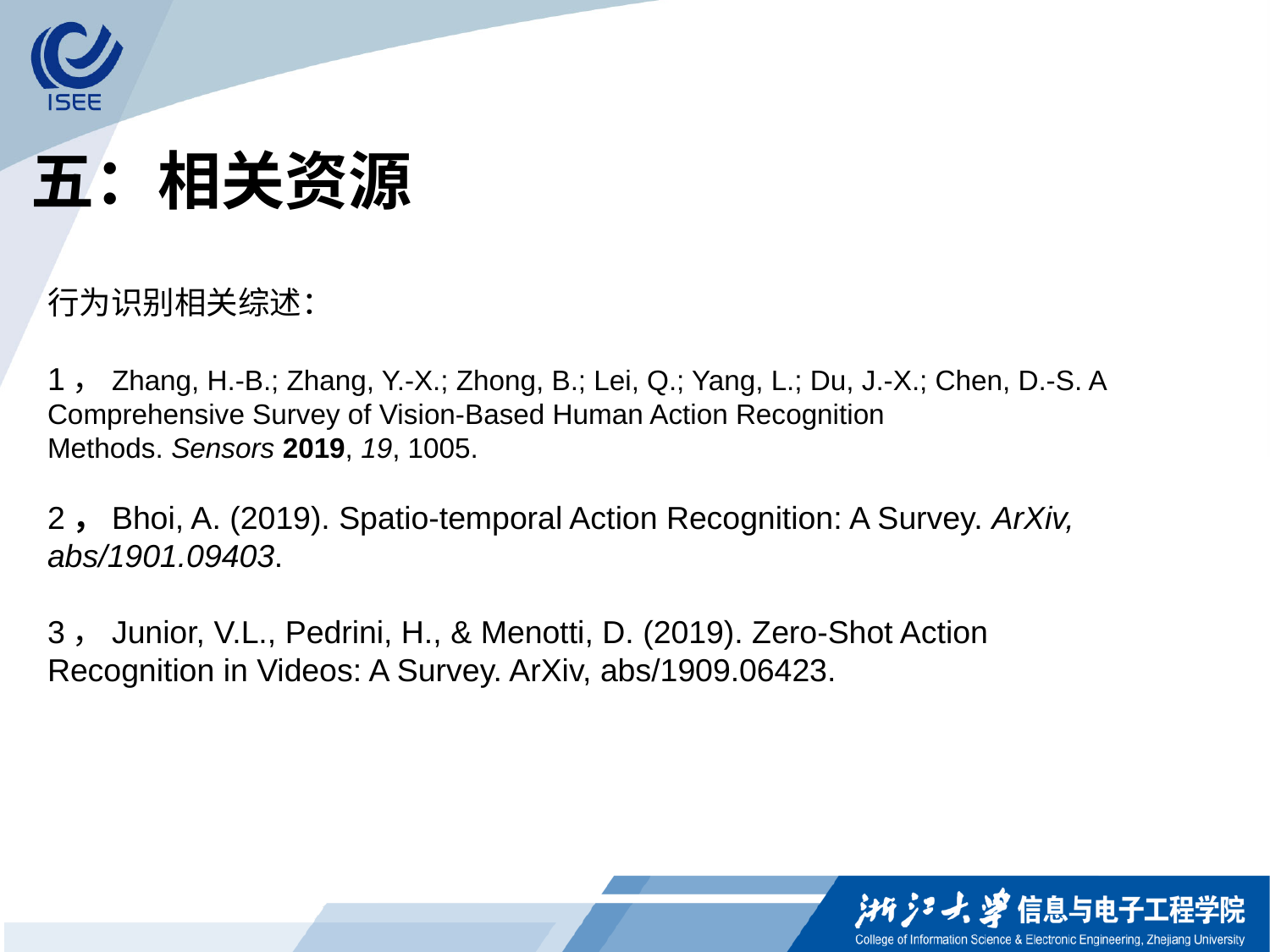

五：相关资源
行为识别相关综述：

1，Zhang, H.-B.; Zhang, Y.-X.; Zhong, B.; Lei, Q.; Yang, L.; Du, J.-X.; Chen, D.-S. A Comprehensive Survey of Vision-Based Human Action Recognition Methods. Sensors 2019, 19, 1005.

2，Bhoi, A. (2019). Spatio-temporal Action Recognition: A Survey. ArXiv, abs/1901.09403.

3，Junior, V.L., Pedrini, H., & Menotti, D. (2019). Zero-Shot Action Recognition in Videos: A Survey. ArXiv, abs/1909.06423.